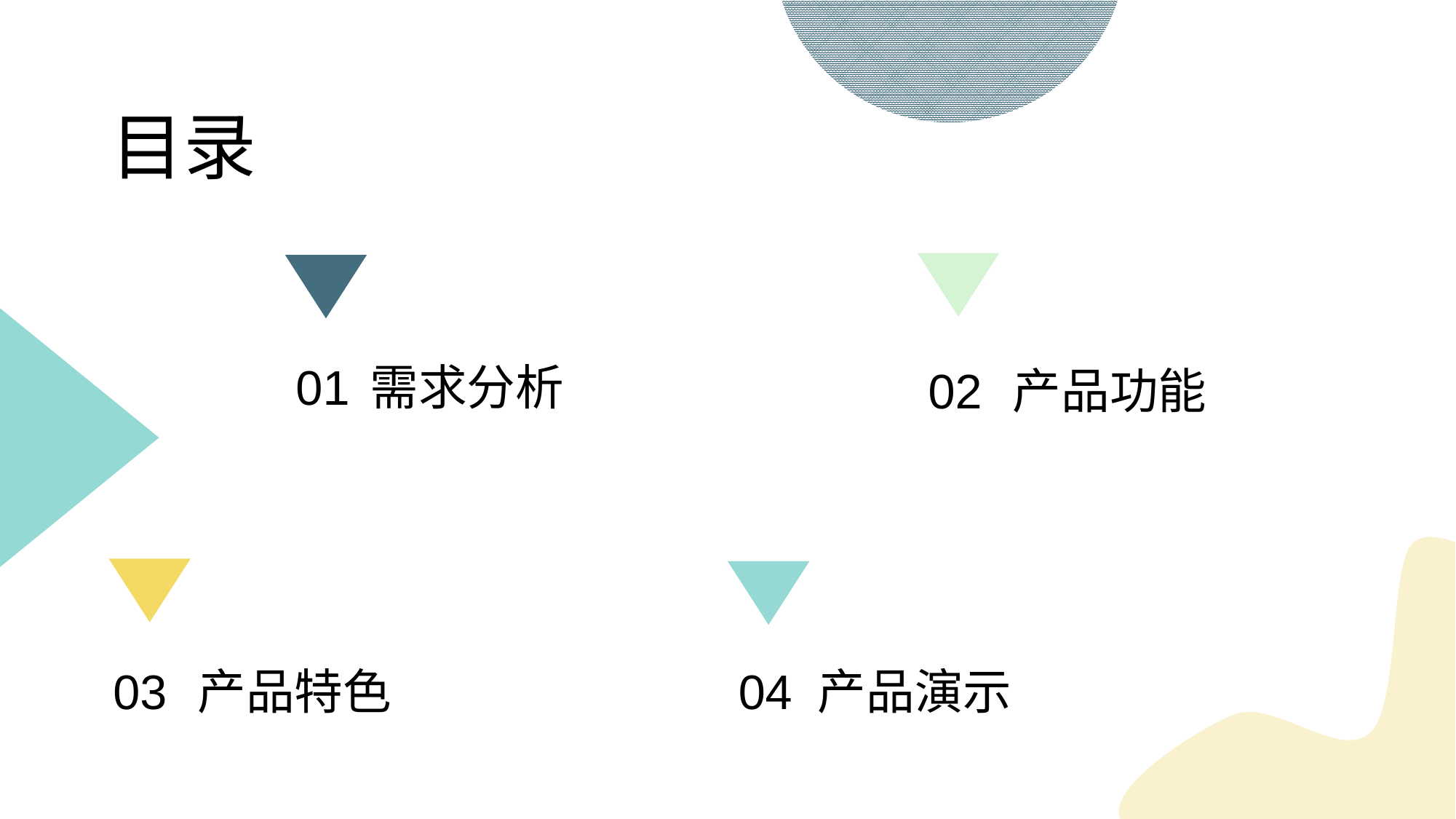

目录

01
需求分析
02
产品功能

03
产品特色
04
产品演示